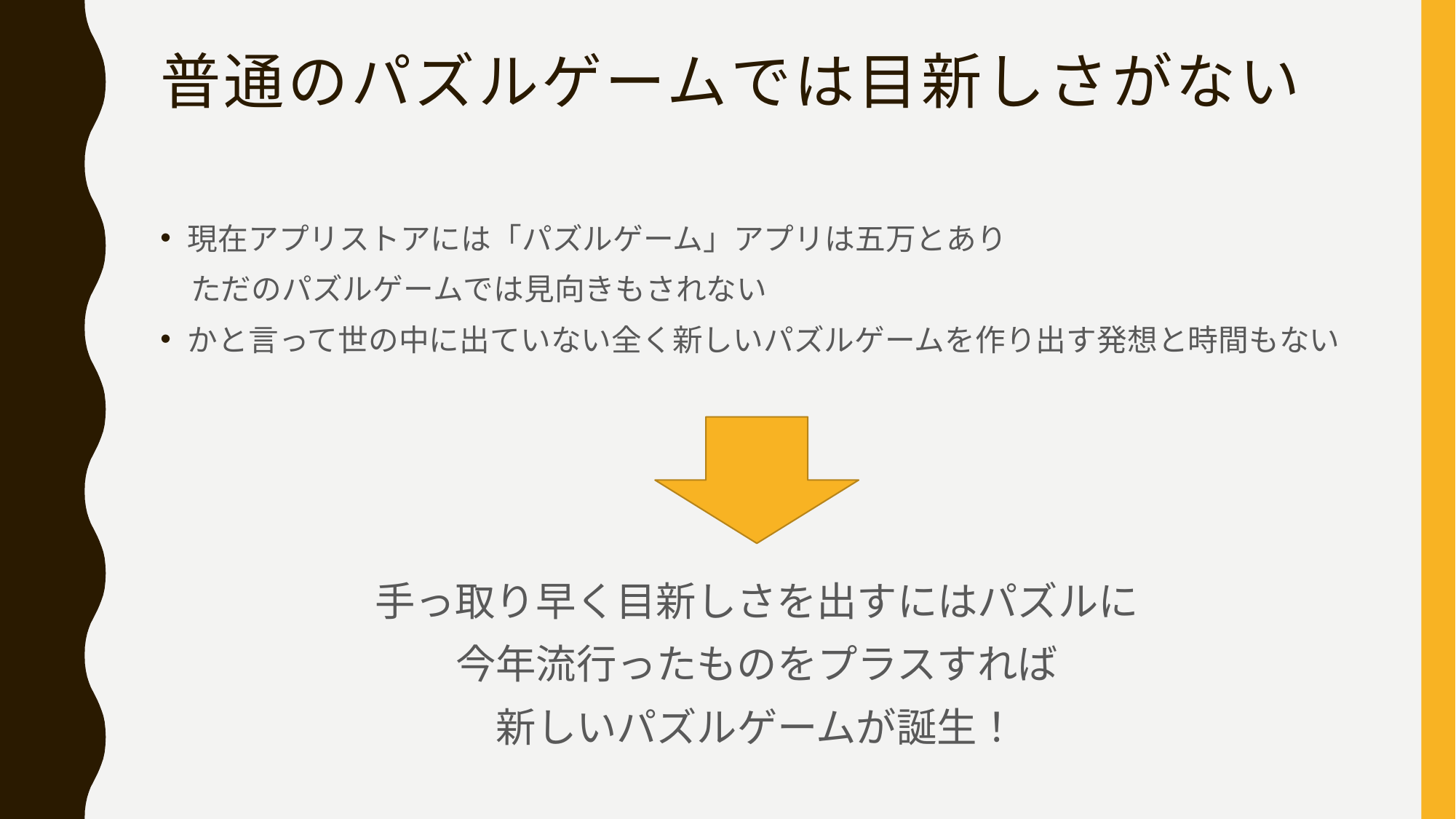

# 普通のパズルゲームでは目新しさがない
現在アプリストアには「パズルゲーム」アプリは五万とあり
　ただのパズルゲームでは見向きもされない
かと言って世の中に出ていない全く新しいパズルゲームを作り出す発想と時間もない

手っ取り早く目新しさを出すにはパズルに
今年流行ったものをプラスすれば
新しいパズルゲームが誕生！